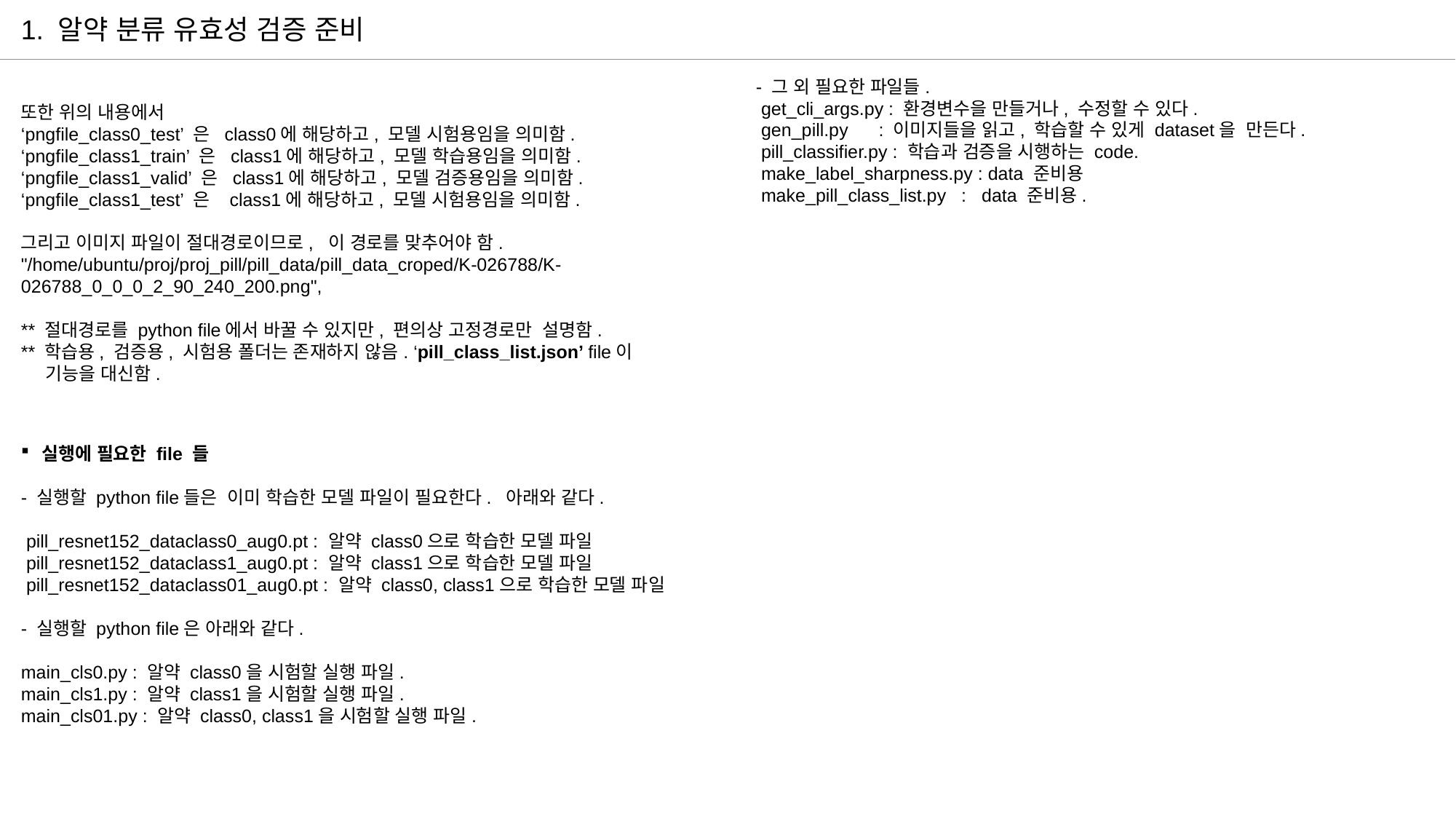

1. 알약 분류 유효성 검증 준비
- 그 외 필요한 파일들.
 get_cli_args.py : 환경변수을 만들거나, 수정할 수 있다.
 gen_pill.py      : 이미지들을 읽고, 학습할 수 있게 dataset을  만든다.
 pill_classifier.py : 학습과 검증을 시행하는 code.
 make_label_sharpness.py : data 준비용
 make_pill_class_list.py   :   data 준비용.

또한 위의 내용에서
‘pngfile_class0_test’ 은  class0에 해당하고, 모델 시험용임을 의미함.
‘pngfile_class1_train’ 은  class1에 해당하고, 모델 학습용임을 의미함.
‘pngfile_class1_valid’ 은  class1에 해당하고, 모델 검증용임을 의미함.
‘pngfile_class1_test’ 은   class1에 해당하고, 모델 시험용임을 의미함.

그리고 이미지 파일이 절대경로이므로,  이 경로를 맞추어야 함.
"/home/ubuntu/proj/proj_pill/pill_data/pill_data_croped/K-026788/K-026788_0_0_0_2_90_240_200.png",

** 절대경로를 python file에서 바꿀 수 있지만, 편의상 고정경로만  설명함.
** 학습용, 검증용, 시험용 폴더는 존재하지 않음. ‘pill_class_list.json’ file이
    기능을 대신함.

실행에 필요한 file 들

- 실행할 python file들은  이미 학습한 모델 파일이 필요한다.  아래와 같다.

 pill_resnet152_dataclass0_aug0.pt : 알약 class0으로 학습한 모델 파일
 pill_resnet152_dataclass1_aug0.pt : 알약 class1으로 학습한 모델 파일
 pill_resnet152_dataclass01_aug0.pt : 알약 class0, class1으로 학습한 모델 파일

- 실행할 python file은 아래와 같다.

main_cls0.py : 알약 class0을 시험할 실행 파일.
main_cls1.py : 알약 class1을 시험할 실행 파일.
main_cls01.py : 알약 class0, class1을 시험할 실행 파일.